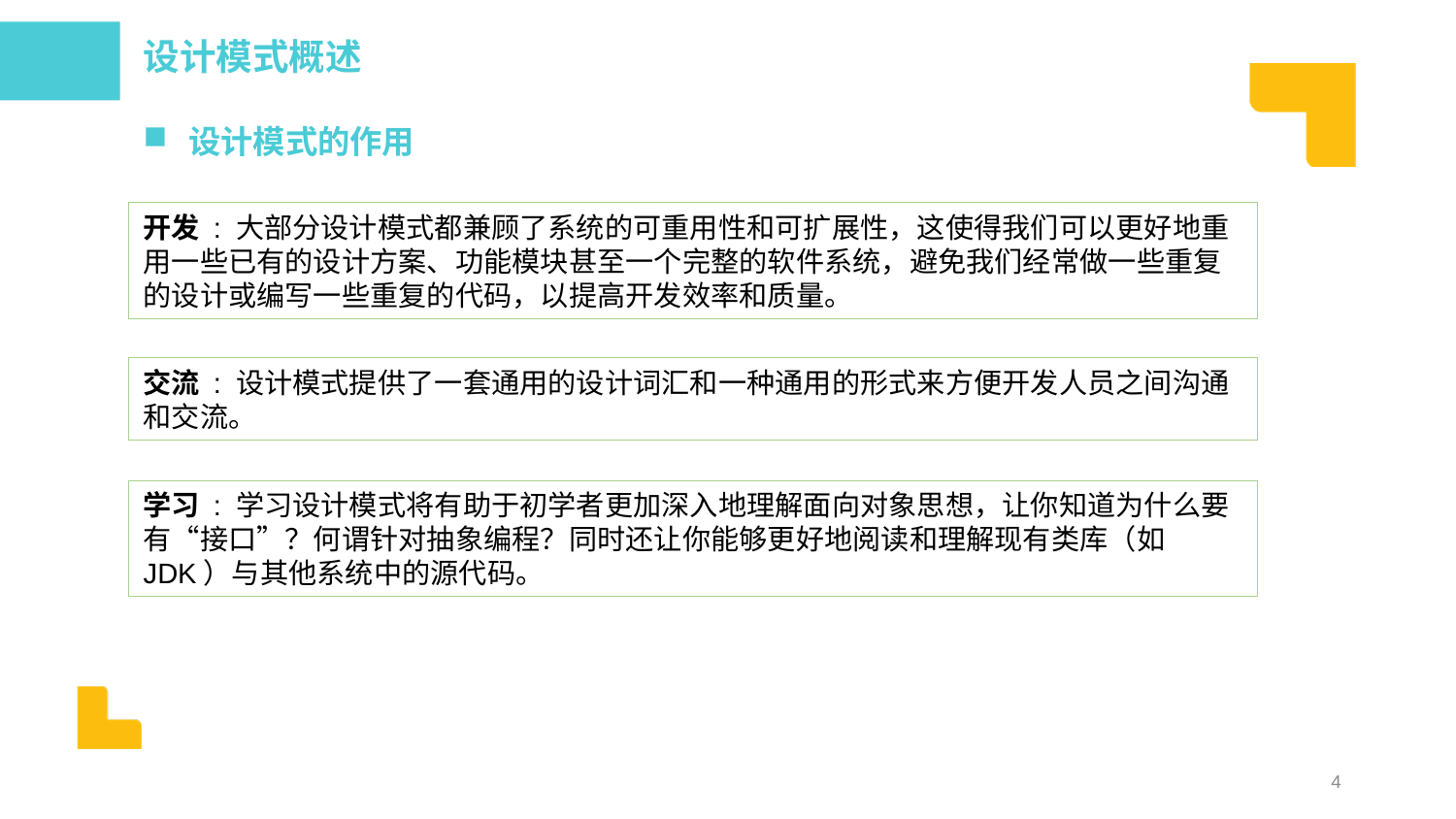

设计模式概述
设计模式的作用

开发 : 大部分设计模式都兼顾了系统的可重用性和可扩展性，这使得我们可以更好地重用一些已有的设计方案、功能模块甚至一个完整的软件系统，避免我们经常做一些重复的设计或编写一些重复的代码，以提高开发效率和质量。
交流 : 设计模式提供了一套通用的设计词汇和一种通用的形式来方便开发人员之间沟通和交流。
学习 : 学习设计模式将有助于初学者更加深入地理解面向对象思想，让你知道为什么要有“接口”？何谓针对抽象编程？同时还让你能够更好地阅读和理解现有类库（如JDK）与其他系统中的源代码。
4